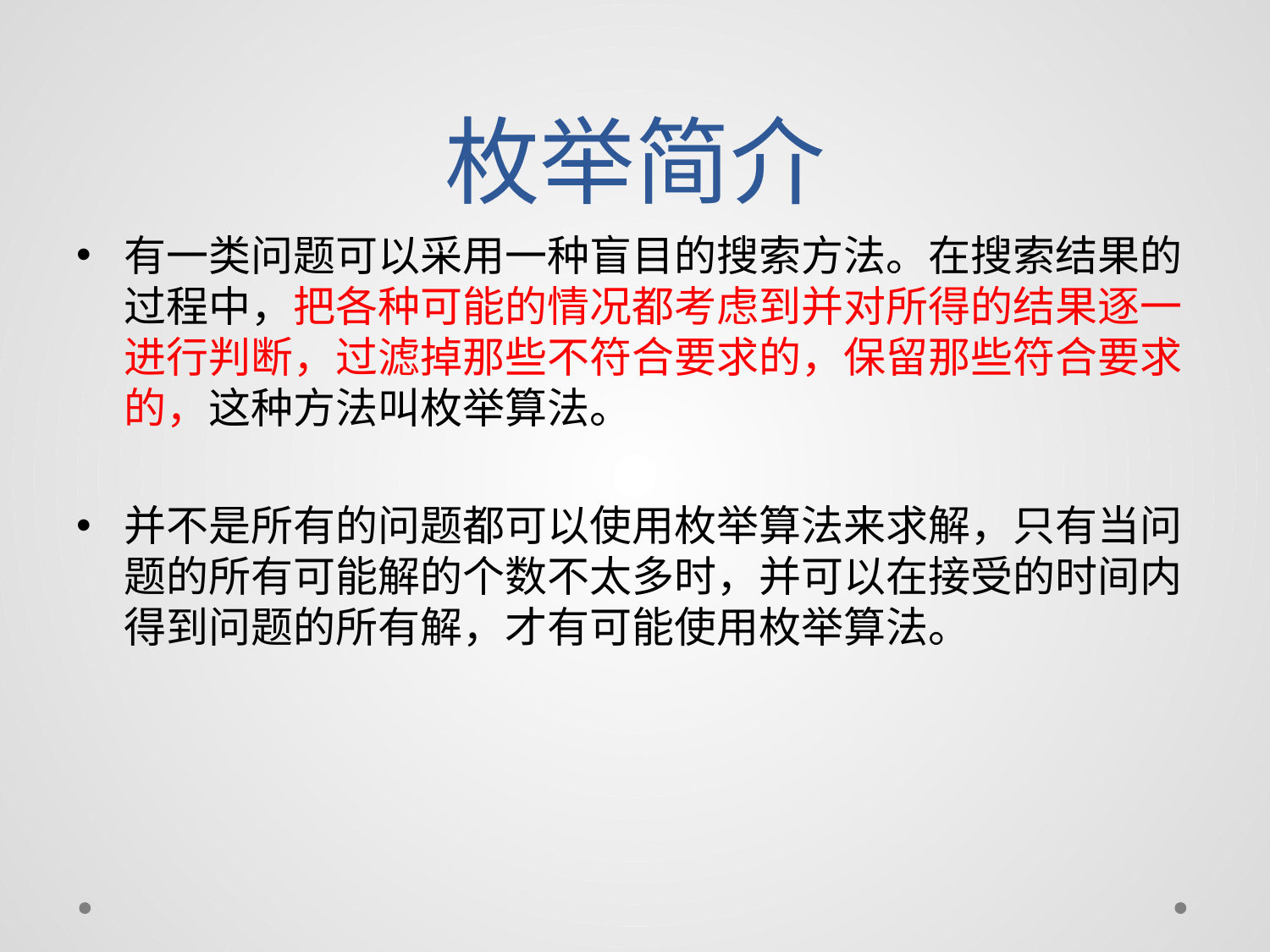

# 枚举简介
有一类问题可以采用一种盲目的搜索方法。在搜索结果的过程中，把各种可能的情况都考虑到并对所得的结果逐一进行判断，过滤掉那些不符合要求的，保留那些符合要求的，这种方法叫枚举算法。

并不是所有的问题都可以使用枚举算法来求解，只有当问题的所有可能解的个数不太多时，并可以在接受的时间内得到问题的所有解，才有可能使用枚举算法。